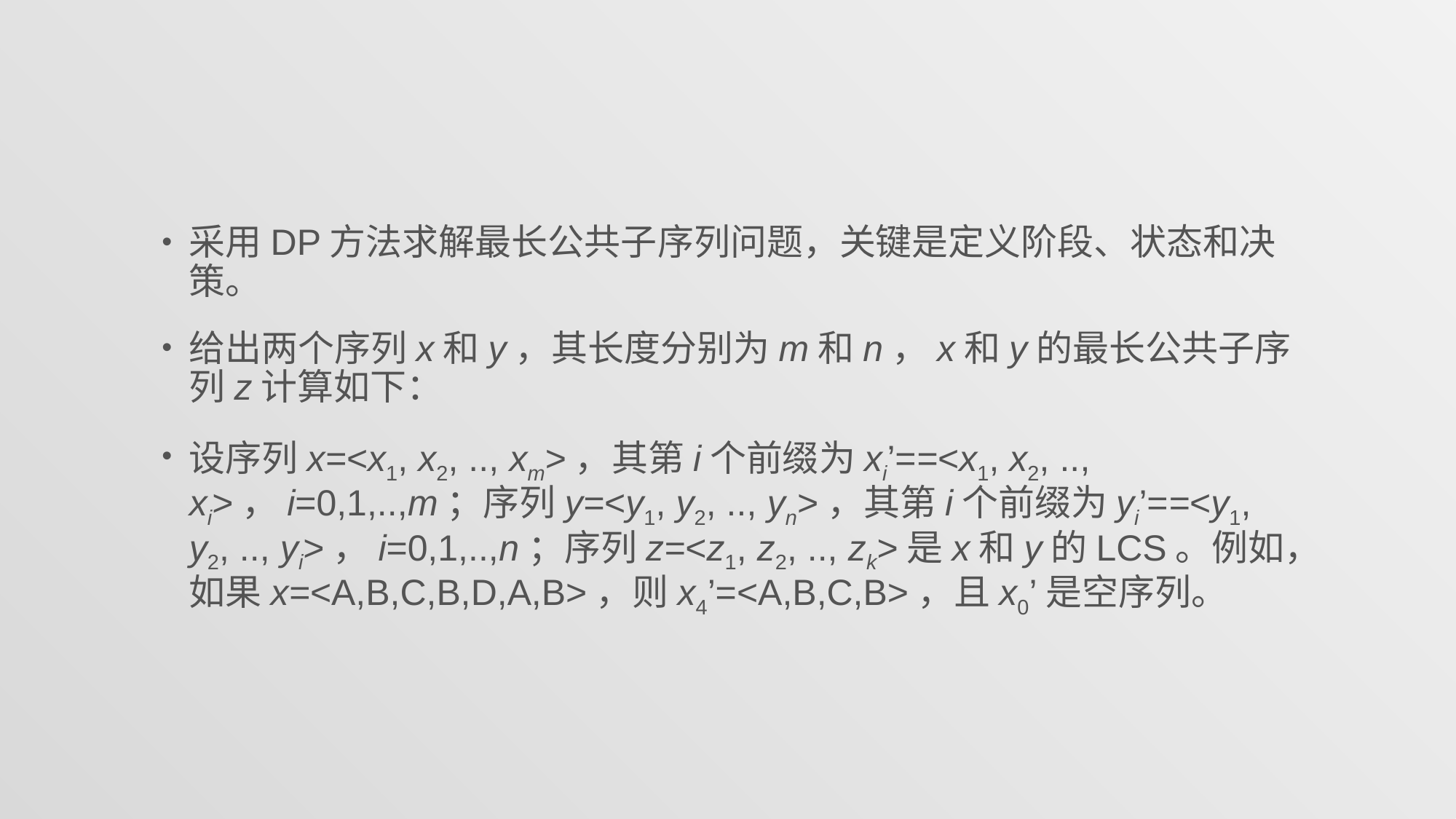

#
采用DP方法求解最长公共子序列问题，关键是定义阶段、状态和决策。
给出两个序列x和y，其长度分别为m和n，x和y的最长公共子序列z计算如下：
设序列x=<x1, x2, .., xm>，其第i个前缀为xi’==<x1, x2, .., xi>，i=0,1,..,m；序列y=<y1, y2, .., yn>，其第i个前缀为yi’==<y1, y2, .., yi>，i=0,1,..,n；序列z=<z1, z2, .., zk>是x和y的LCS。例如，如果x=<A,B,C,B,D,A,B>，则x4’=<A,B,C,B>，且x0’是空序列。